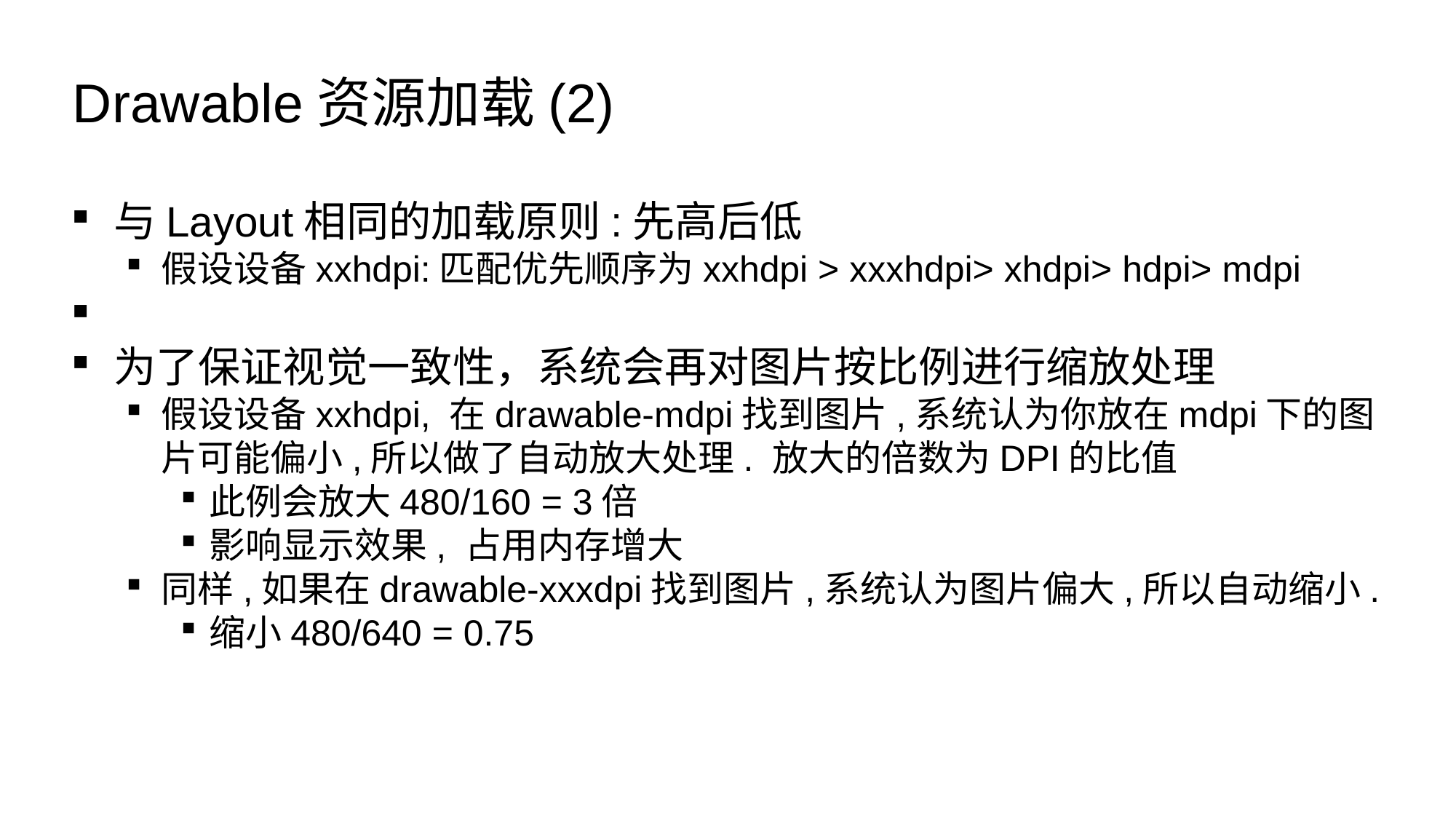

Drawable资源加载(2)
与Layout相同的加载原则:先高后低
假设设备xxhdpi:匹配优先顺序为xxhdpi > xxxhdpi> xhdpi> hdpi> mdpi

为了保证视觉一致性，系统会再对图片按比例进行缩放处理
假设设备xxhdpi, 在drawable-mdpi找到图片,系统认为你放在mdpi下的图片可能偏小,所以做了自动放大处理. 放大的倍数为DPI的比值
此例会放大480/160 = 3倍
影响显示效果, 占用内存增大
同样,如果在drawable-xxxdpi找到图片,系统认为图片偏大,所以自动缩小.
缩小480/640 = 0.75